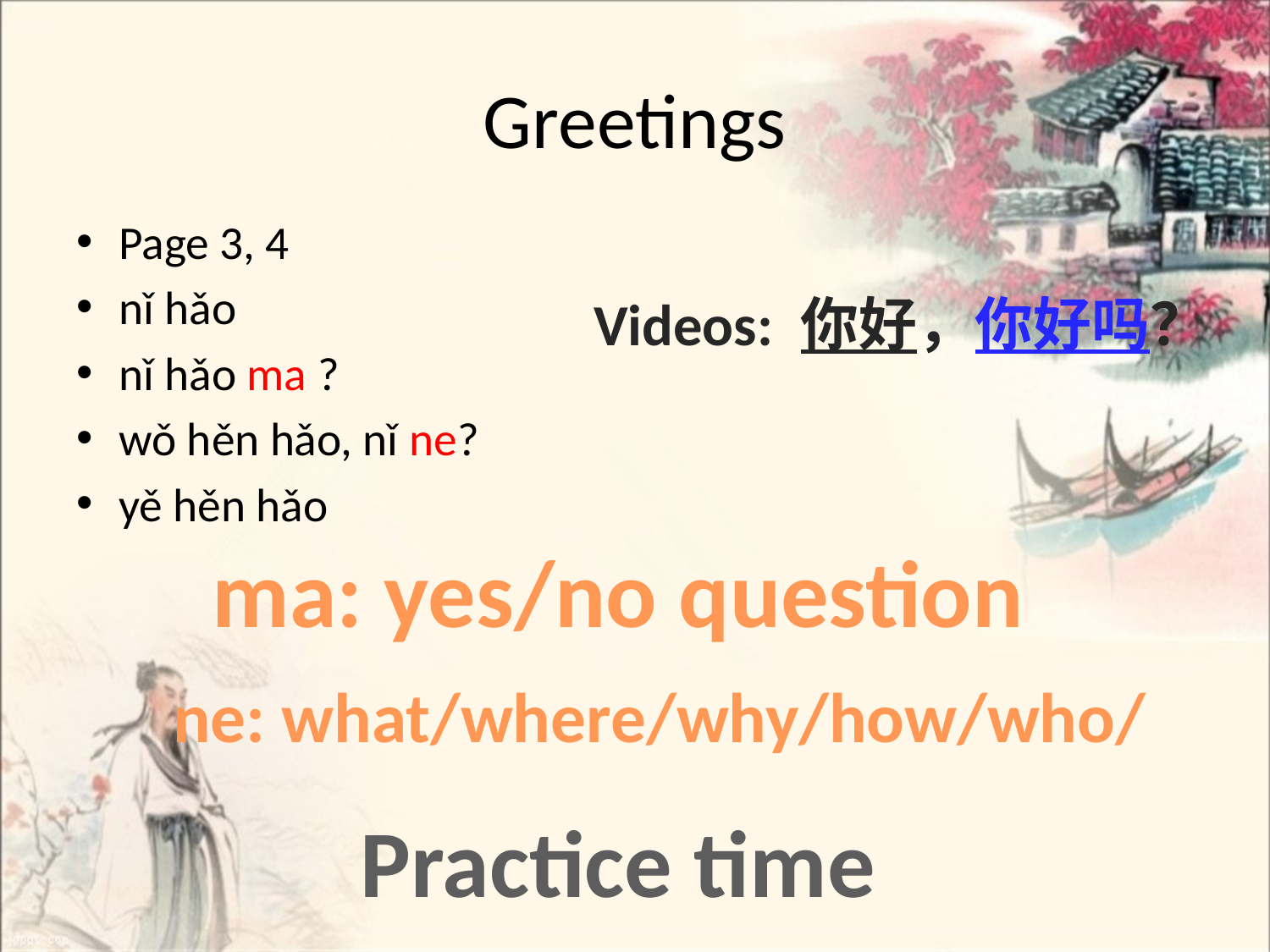

# Greetings
Page 3, 4
nǐ hǎo
nǐ hǎo ma ?
wǒ hěn hǎo, nǐ ne?
yě hěn hǎo
Videos: 你好，你好吗？
ma: yes/no question
ne: what/where/why/how/who/
Practice time